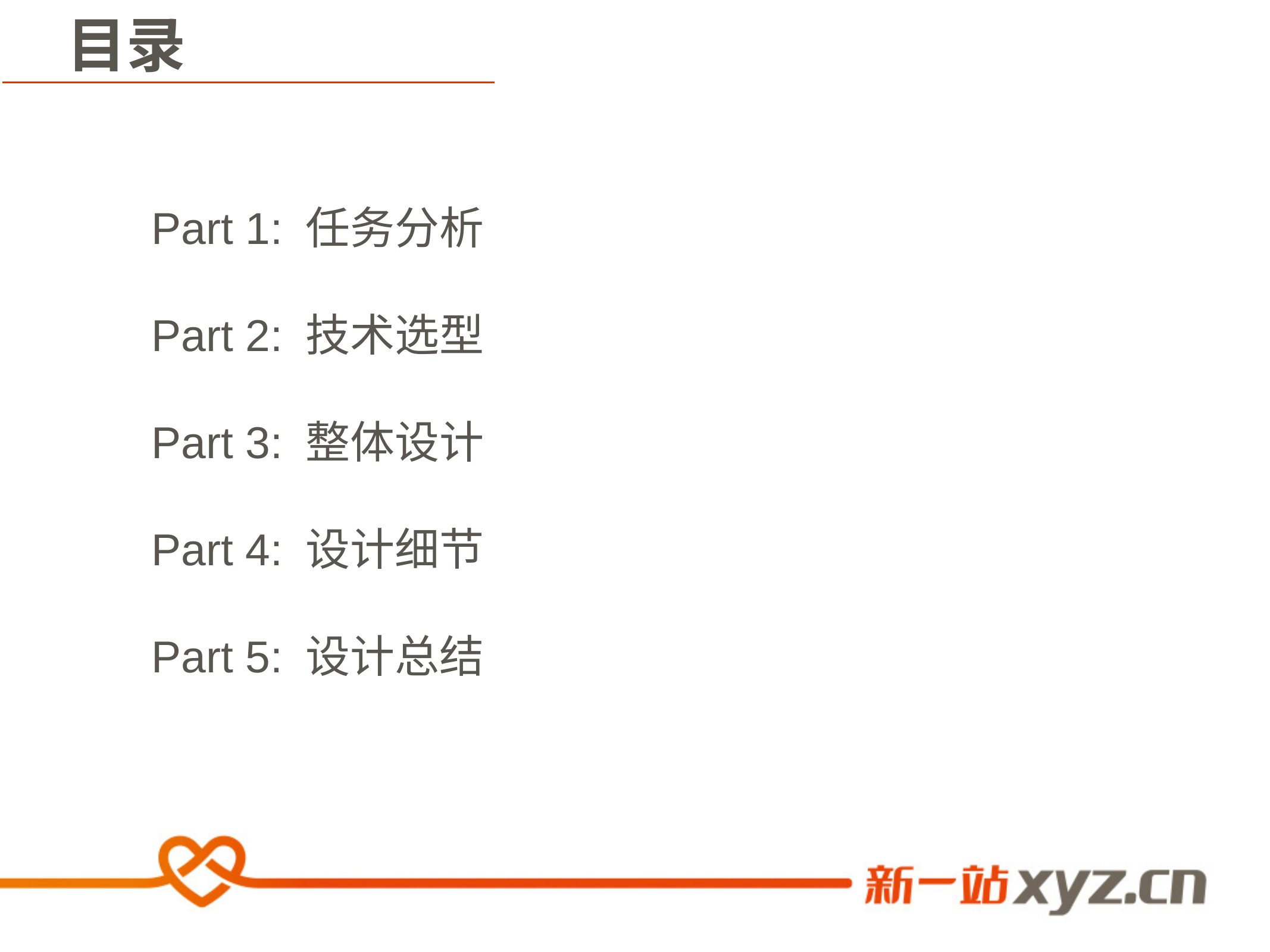

目录

Part 1: 任务分析

Part 2: 技术选型

Part 3: 整体设计

Part 4: 设计细节

Part 5: 设计总结